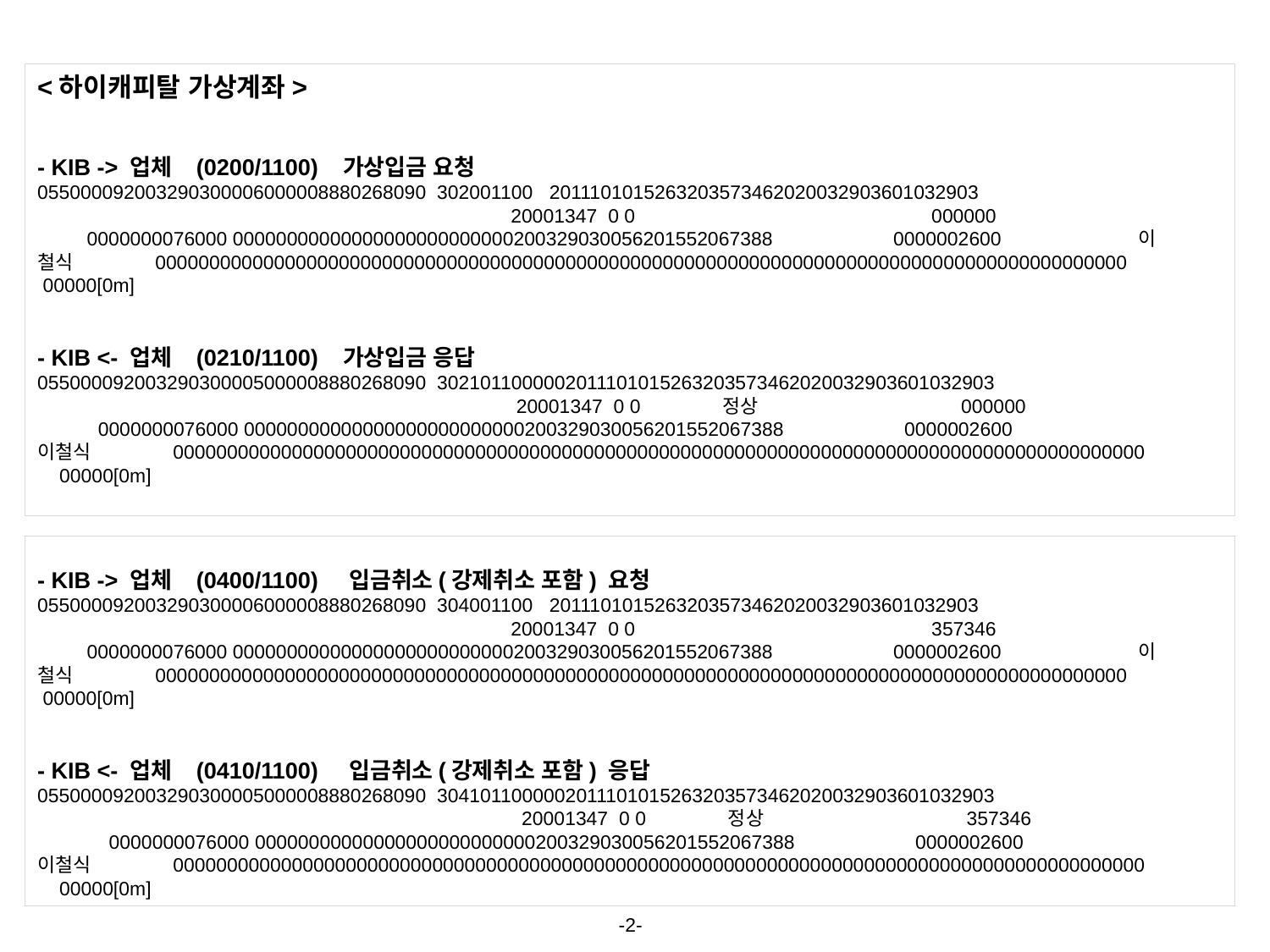

<하이캐피탈 가상계좌>

- KIB -> 업체   (0200/1100)   가상입금 요청
055000092003290300006000008880268090  302001100   2011101015263203573462020032903601032903
                                                                                      20001347  0 0                                                      000000
         0000000076000 00000000000000000000000000200329030056201552067388                      0000002600                        이
철식              000000000000000000000000000000000000000000000000000000000000000000000000000000000000000000
 00000[0m]

- KIB <- 업체   (0210/1100)   가상입금 응답
055000092003290300005000008880268090  3021011000002011101015263203573462020032903601032903
                                                                                       20001347  0 0              정상                                    000000
           0000000076000 00000000000000000000000000200329030056201552067388                      0000002600
이철식              000000000000000000000000000000000000000000000000000000000000000000000000000000000000000000
    00000[0m]

- KIB -> 업체   (0400/1100)    입금취소(강제취소 포함) 요청
055000092003290300006000008880268090  304001100   2011101015263203573462020032903601032903
                                                                                      20001347  0 0                                                      357346
         0000000076000 00000000000000000000000000200329030056201552067388                      0000002600                        이
철식              000000000000000000000000000000000000000000000000000000000000000000000000000000000000000000
 00000[0m]

- KIB <- 업체   (0410/1100)    입금취소(강제취소 포함) 응답
055000092003290300005000008880268090  3041011000002011101015263203573462020032903601032903
                                                                                        20001347  0 0              정상                                    357346
             0000000076000 00000000000000000000000000200329030056201552067388                      0000002600
이철식              000000000000000000000000000000000000000000000000000000000000000000000000000000000000000000
    00000[0m]
-2-